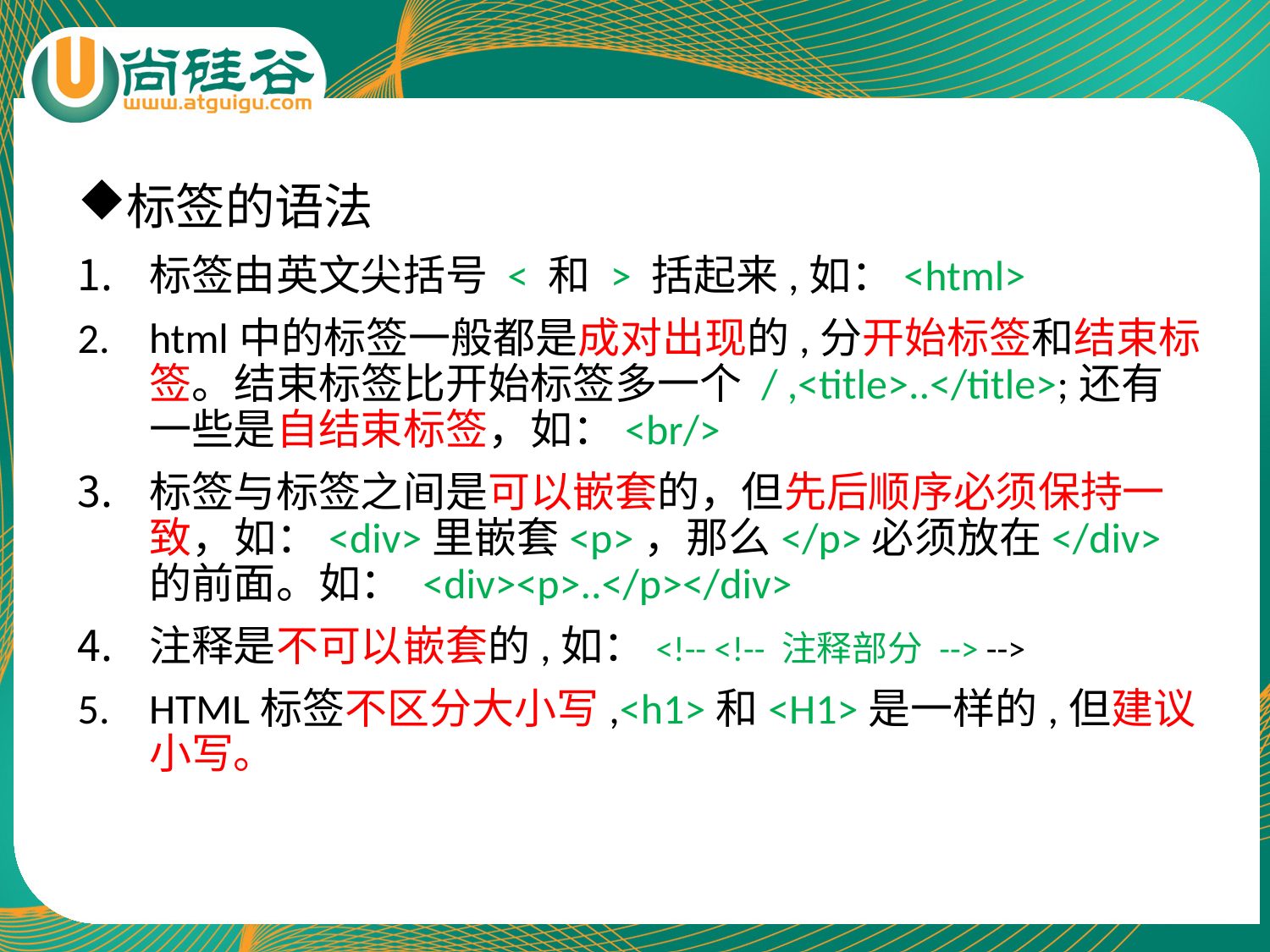

标签的语法
标签由英文尖括号 < 和 > 括起来,如：<html>
html中的标签一般都是成对出现的,分开始标签和结束标签。结束标签比开始标签多一个 / ,<title>..</title>;还有一些是自结束标签，如：<br/>
标签与标签之间是可以嵌套的，但先后顺序必须保持一致，如：<div>里嵌套<p>，那么</p>必须放在</div>的前面。如： <div><p>..</p></div>
注释是不可以嵌套的,如：<!-- <!-- 注释部分 --> -->
HTML标签不区分大小写,<h1>和<H1>是一样的,但建议小写。